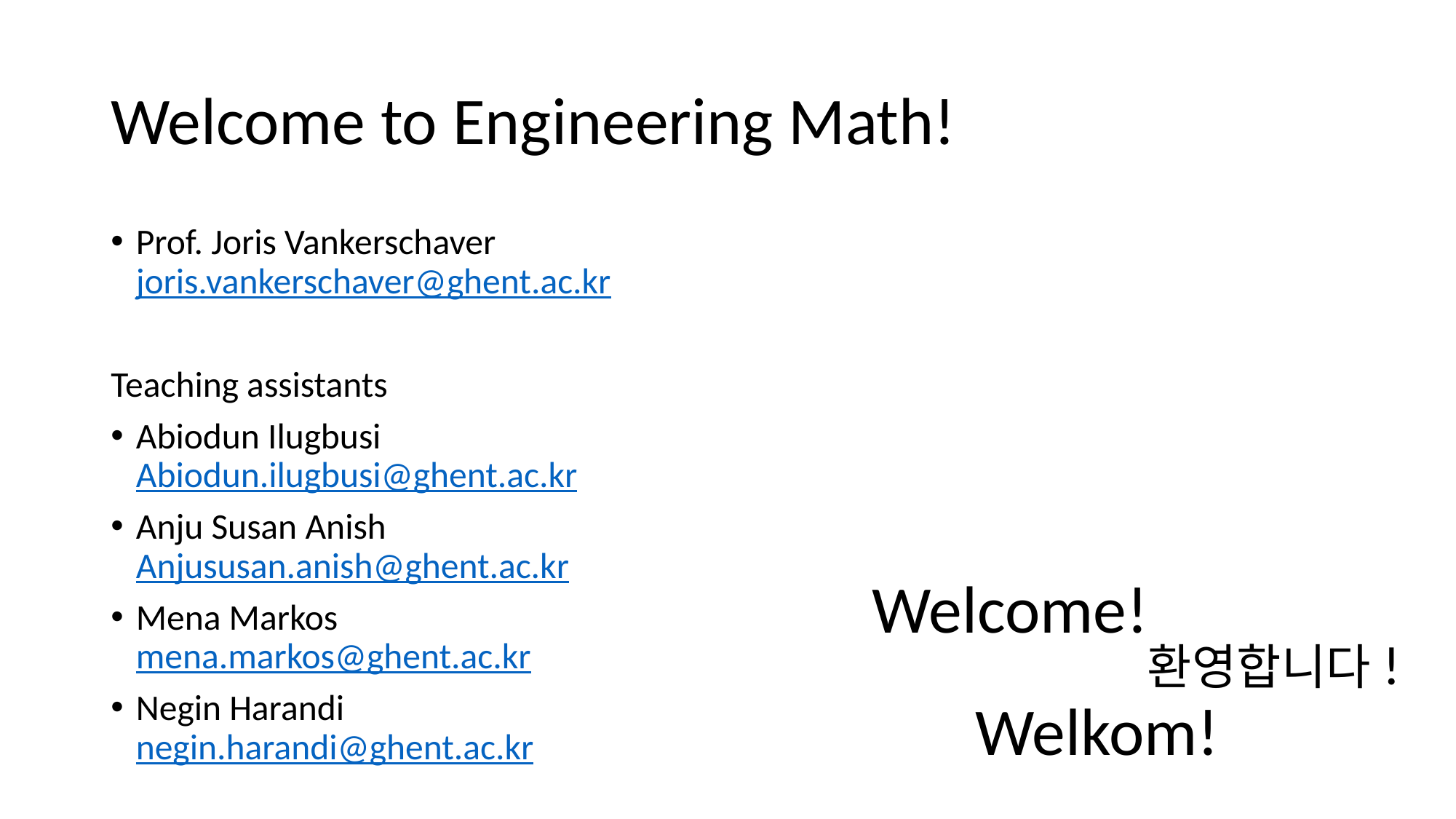

# Welcome to Engineering Math!
Prof. Joris Vankerschaver
joris.vankerschaver@ghent.ac.kr

Teaching assistants
Abiodun Ilugbusi
Abiodun.ilugbusi@ghent.ac.kr
Anju Susan Anish
Anjususan.anish@ghent.ac.kr
Mena Markos
mena.markos@ghent.ac.kr
Negin Harandi
negin.harandi@ghent.ac.kr

Welcome!
환영합니다!
Welkom!